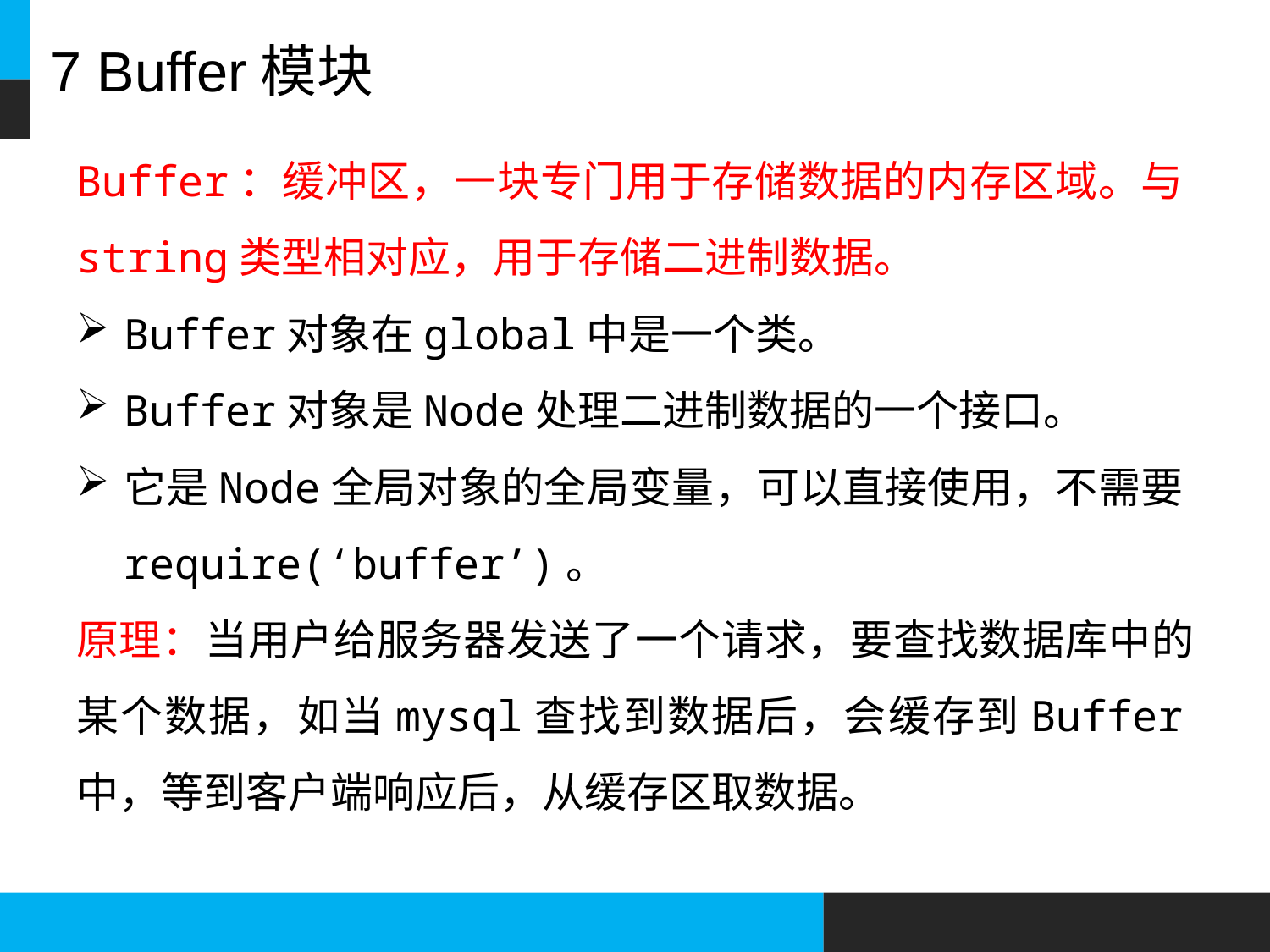

# 7 Buffer模块
Buffer：缓冲区，一块专门用于存储数据的内存区域。与string类型相对应，用于存储二进制数据。
Buffer对象在global中是一个类。
Buffer对象是Node处理二进制数据的一个接口。
它是Node全局对象的全局变量，可以直接使用，不需要require(‘buffer’)。
原理：当用户给服务器发送了一个请求，要查找数据库中的某个数据，如当mysql查找到数据后，会缓存到Buffer中，等到客户端响应后，从缓存区取数据。